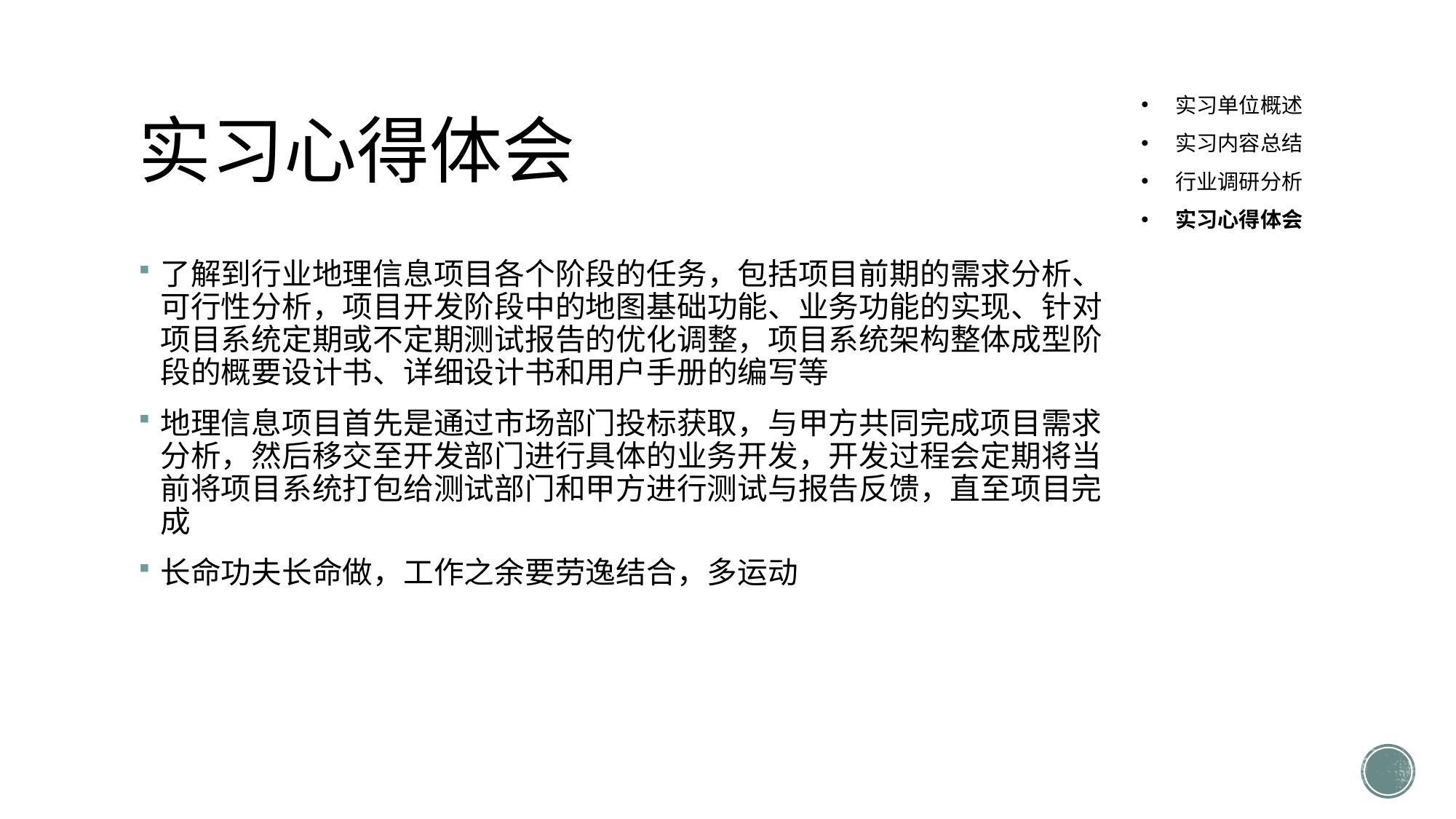

# 实习心得体会
实习单位概述
实习内容总结
行业调研分析
实习心得体会
了解到行业地理信息项目各个阶段的任务，包括项目前期的需求分析、可行性分析，项目开发阶段中的地图基础功能、业务功能的实现、针对项目系统定期或不定期测试报告的优化调整，项目系统架构整体成型阶段的概要设计书、详细设计书和用户手册的编写等
地理信息项目首先是通过市场部门投标获取，与甲方共同完成项目需求分析，然后移交至开发部门进行具体的业务开发，开发过程会定期将当前将项目系统打包给测试部门和甲方进行测试与报告反馈，直至项目完成
长命功夫长命做，工作之余要劳逸结合，多运动